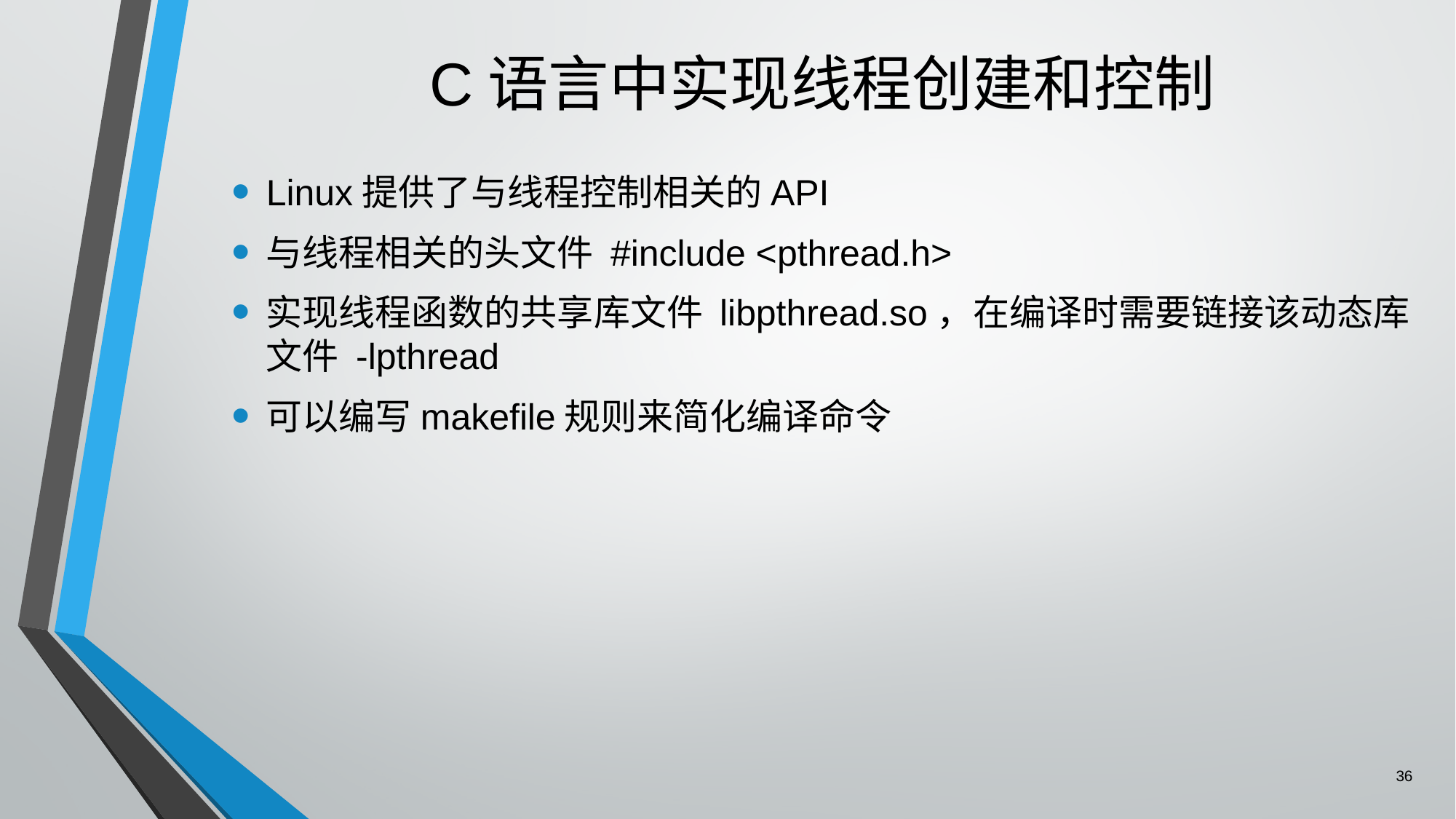

# C语言中实现线程创建和控制
Linux提供了与线程控制相关的API
与线程相关的头文件 #include <pthread.h>
实现线程函数的共享库文件 libpthread.so，在编译时需要链接该动态库文件 -lpthread
可以编写makefile规则来简化编译命令

36